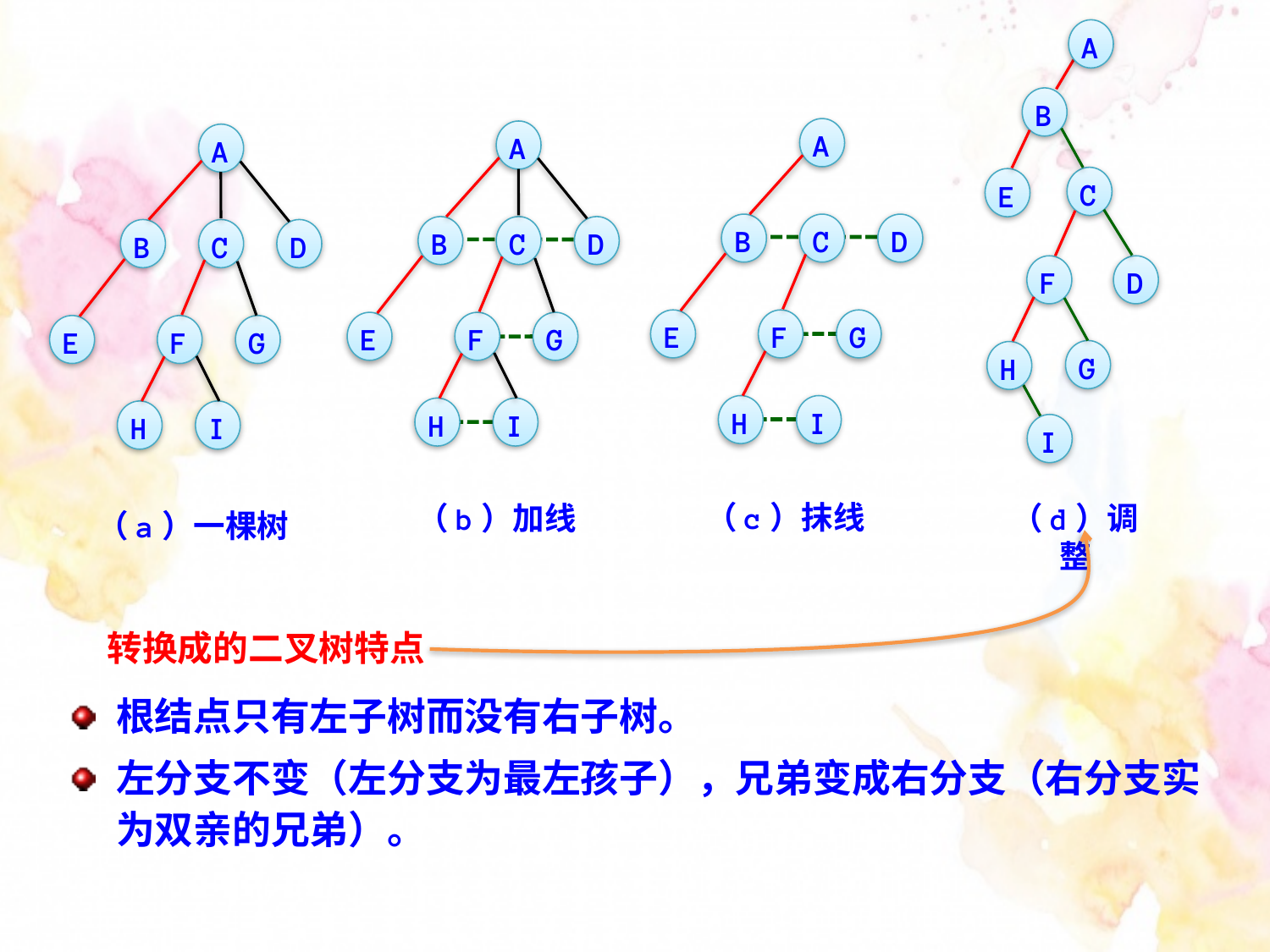

A

B

C
E

F
D

G
H

I
（d）调整
A

B
C
D

E
F
G

H
I

（c）抹线
A

B
C
D

E
F
G

H
I

（b）加线
A

B
C
D

E
F
G

H
I
（a）一棵树

转换成的二叉树特点
根结点只有左子树而没有右子树。
左分支不变（左分支为最左孩子），兄弟变成右分支（右分支实为双亲的兄弟）。